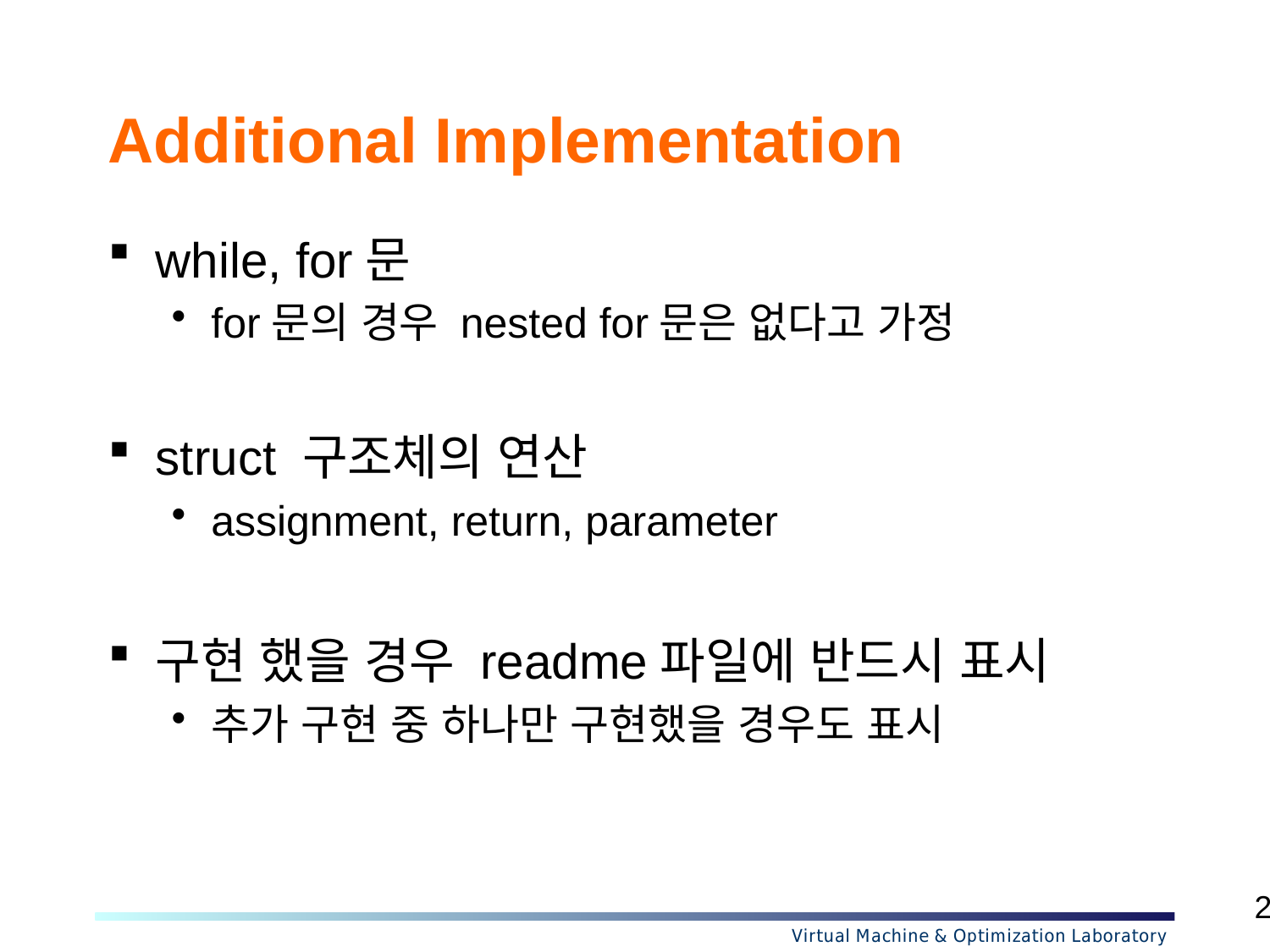

# Additional Implementation
while, for문
for문의 경우 nested for문은 없다고 가정

struct 구조체의 연산
assignment, return, parameter

구현 했을 경우 readme파일에 반드시 표시
추가 구현 중 하나만 구현했을 경우도 표시